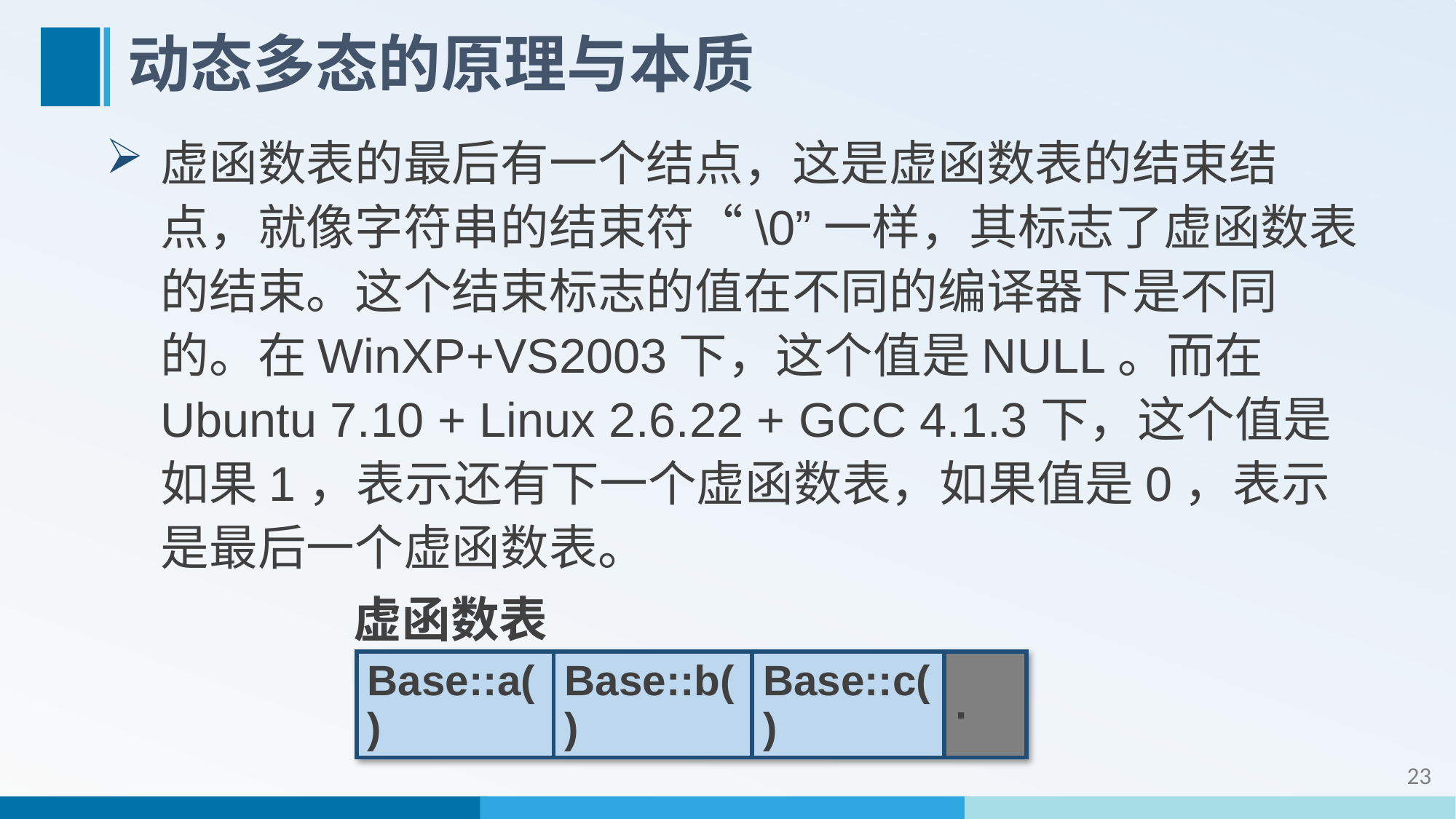

# 动态多态的原理与本质
虚函数表的最后有一个结点，这是虚函数表的结束结点，就像字符串的结束符“\0”一样，其标志了虚函数表的结束。这个结束标志的值在不同的编译器下是不同的。在WinXP+VS2003下，这个值是NULL。而在Ubuntu 7.10 + Linux 2.6.22 + GCC 4.1.3下，这个值是如果1，表示还有下一个虚函数表，如果值是0，表示是最后一个虚函数表。
虚函数表
| Base::a() | Base::b() | Base::c() | . |
| --- | --- | --- | --- |